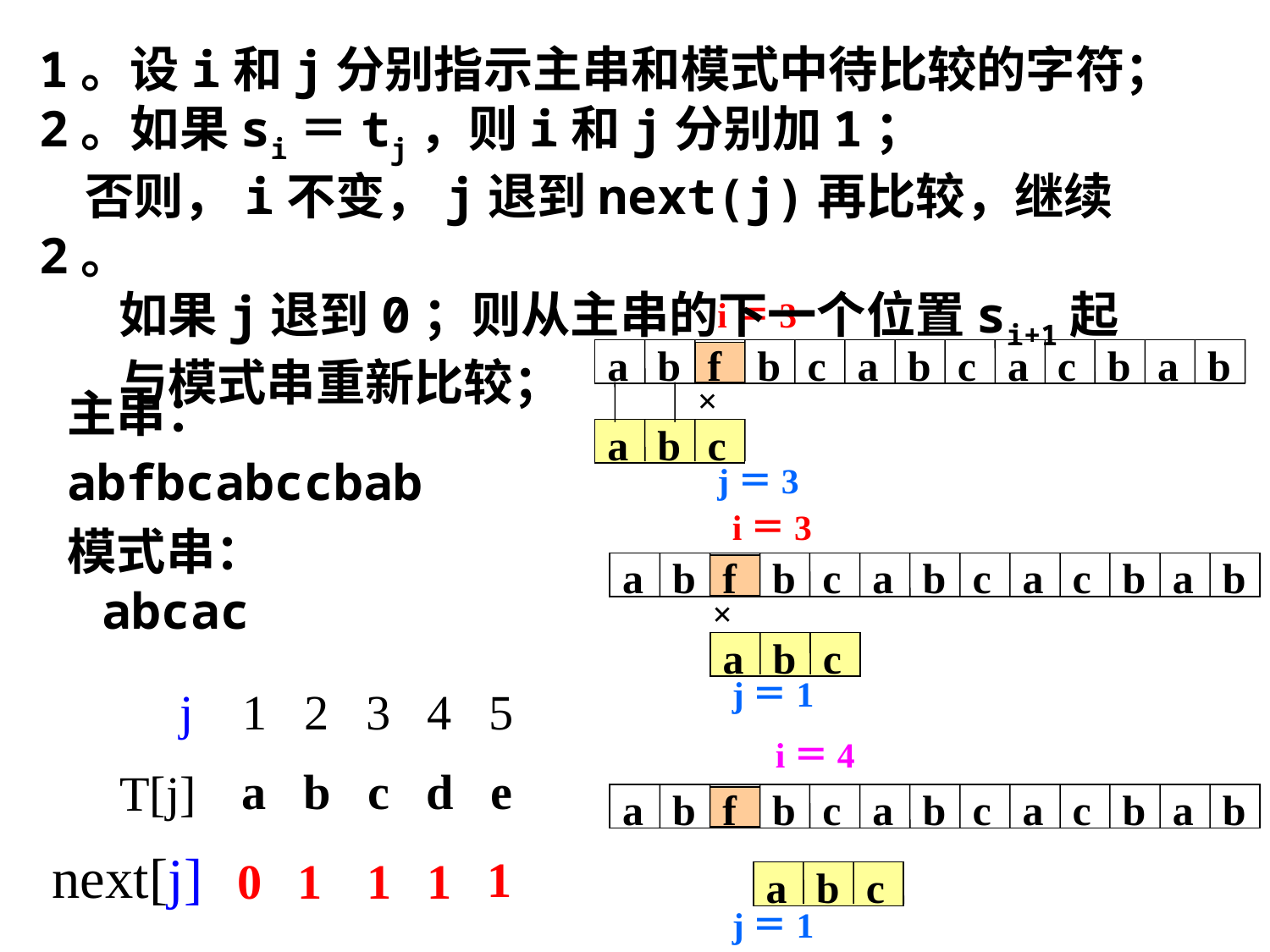

1。设i和j分别指示主串和模式中待比较的字符；
2。如果si＝tj，则i和j分别加1；
   否则，i不变，j退到next(j)再比较，继续2。
      如果j退到0；则从主串的下一个位置si+1起
      与模式串重新比较；
i＝3
a

b

f

b

c

a

b

c

a

c

b

a

b

×

a

b

c

j＝3

主串：
abfbcabccbab
模式串：
  abcac
i＝3
a

b

f

b

c

a

b

c

a

c

b

a

b

×
a

b

c

j＝1
 j    1   2   3   4   5
  a   b   c   d   e
 T[j]
 next[j]
i＝4
a

b

f

b

c

a

b

c

a

c

b

a

b

a

b

c

j＝1
1
0
1
1
1